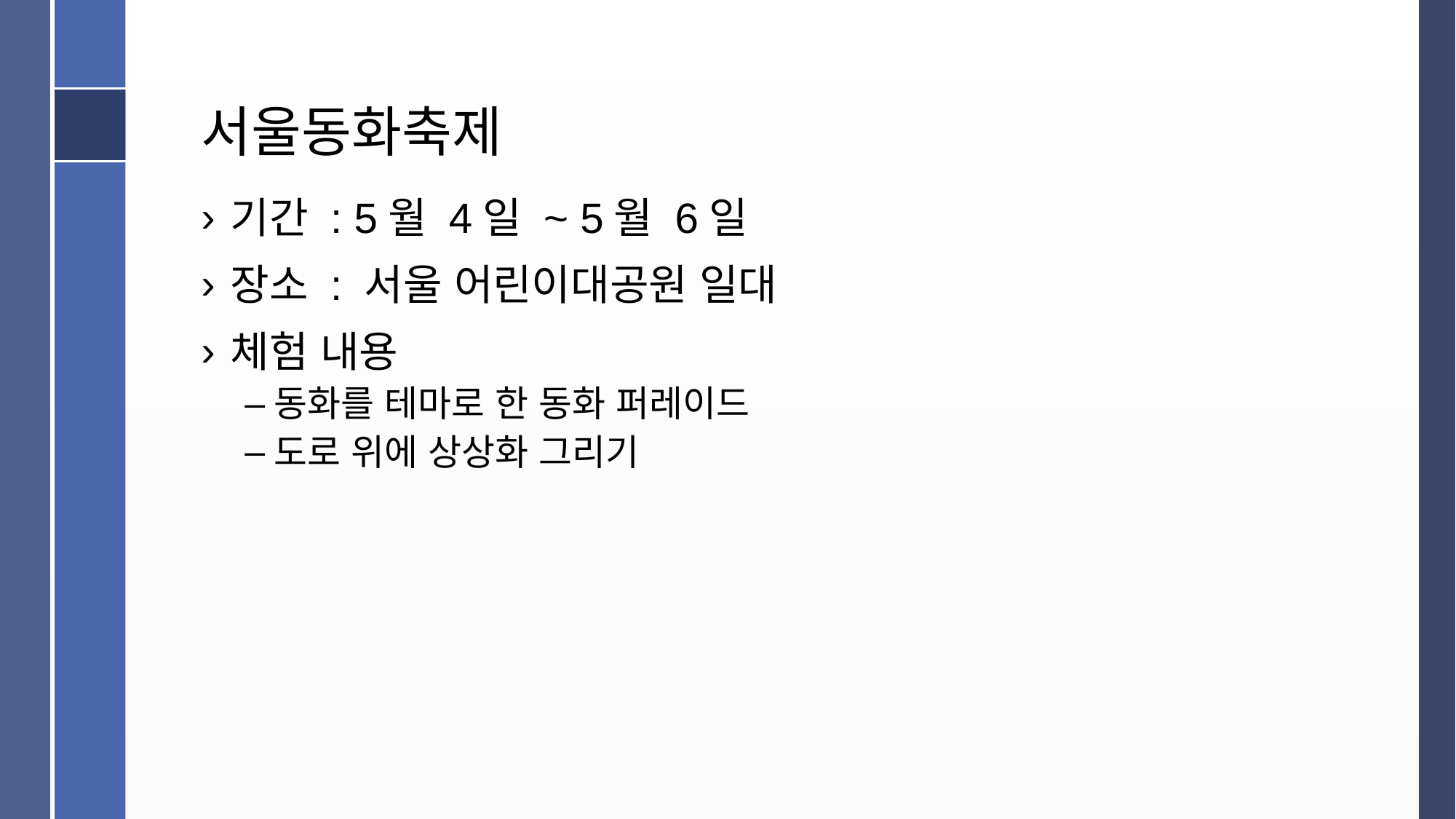

# 서울동화축제
기간 : 5월 4일 ~ 5월 6일
장소 : 서울 어린이대공원 일대
체험 내용
동화를 테마로 한 동화 퍼레이드
도로 위에 상상화 그리기